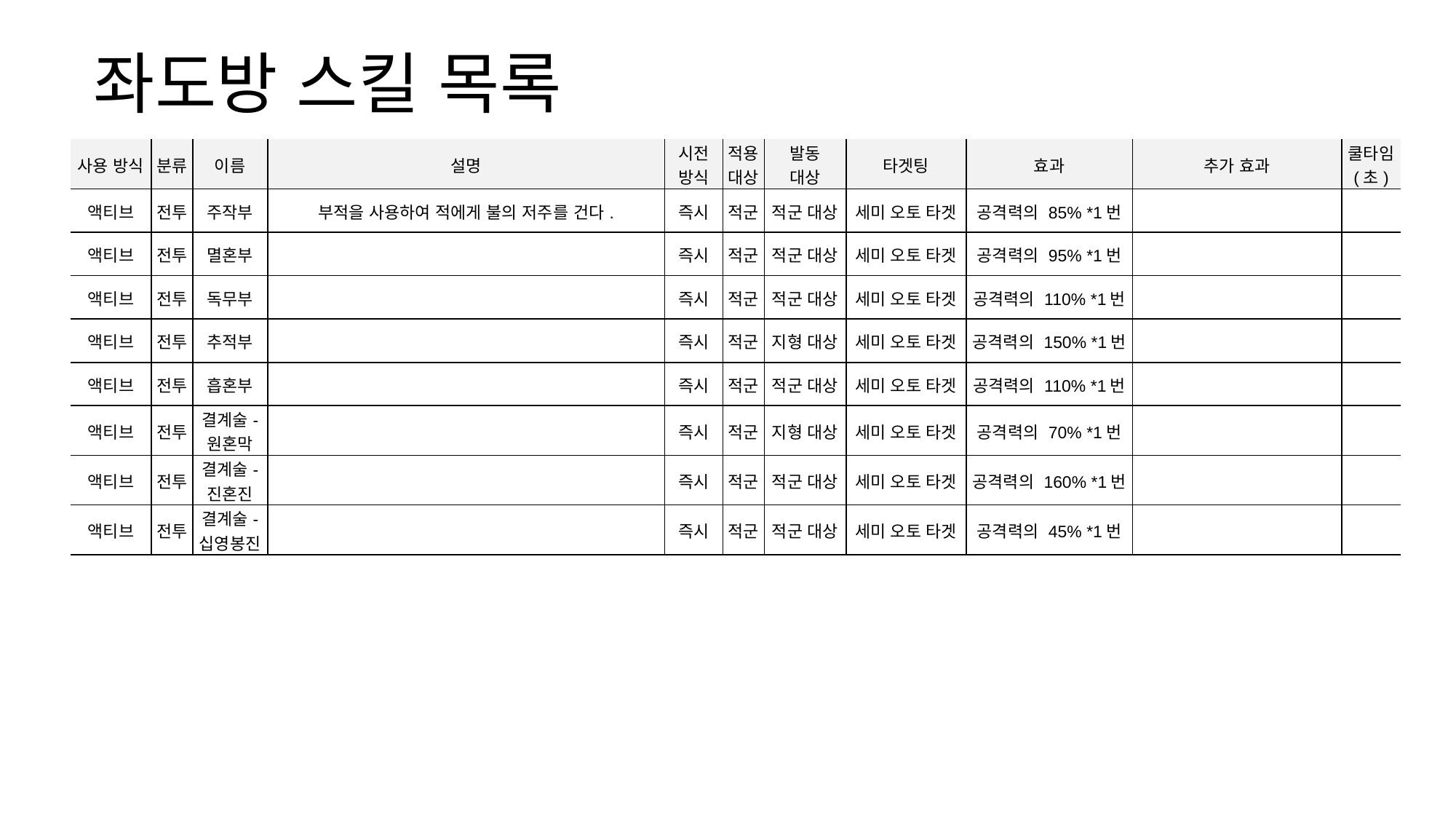

좌도방 스킬 목록
| 사용 방식 | 분류 | 이름 | 설명 | 시전 방식 | 적용 대상 | 발동 대상 | 타겟팅 | 효과 | 추가 효과 | 쿨타임 (초) |
| --- | --- | --- | --- | --- | --- | --- | --- | --- | --- | --- |
| 액티브 | 전투 | 주작부 | 부적을 사용하여 적에게 불의 저주를 건다. | 즉시 | 적군 | 적군 대상 | 세미 오토 타겟 | 공격력의 85% \*1번 |  |  |
| 액티브 | 전투 | 멸혼부 |  | 즉시 | 적군 | 적군 대상 | 세미 오토 타겟 | 공격력의 95% \*1번 |  |  |
| 액티브 | 전투 | 독무부 |  | 즉시 | 적군 | 적군 대상 | 세미 오토 타겟 | 공격력의 110% \*1번 |  |  |
| 액티브 | 전투 | 추적부 |  | 즉시 | 적군 | 지형 대상 | 세미 오토 타겟 | 공격력의 150% \*1번 |  |  |
| 액티브 | 전투 | 흡혼부 |  | 즉시 | 적군 | 적군 대상 | 세미 오토 타겟 | 공격력의 110% \*1번 |  |  |
| 액티브 | 전투 | 결계술- 원혼막 |  | 즉시 | 적군 | 지형 대상 | 세미 오토 타겟 | 공격력의 70% \*1번 |  |  |
| 액티브 | 전투 | 결계술- 진혼진 |  | 즉시 | 적군 | 적군 대상 | 세미 오토 타겟 | 공격력의 160% \*1번 |  |  |
| 액티브 | 전투 | 결계술- 십영봉진 |  | 즉시 | 적군 | 적군 대상 | 세미 오토 타겟 | 공격력의 45% \*1번 |  |  |